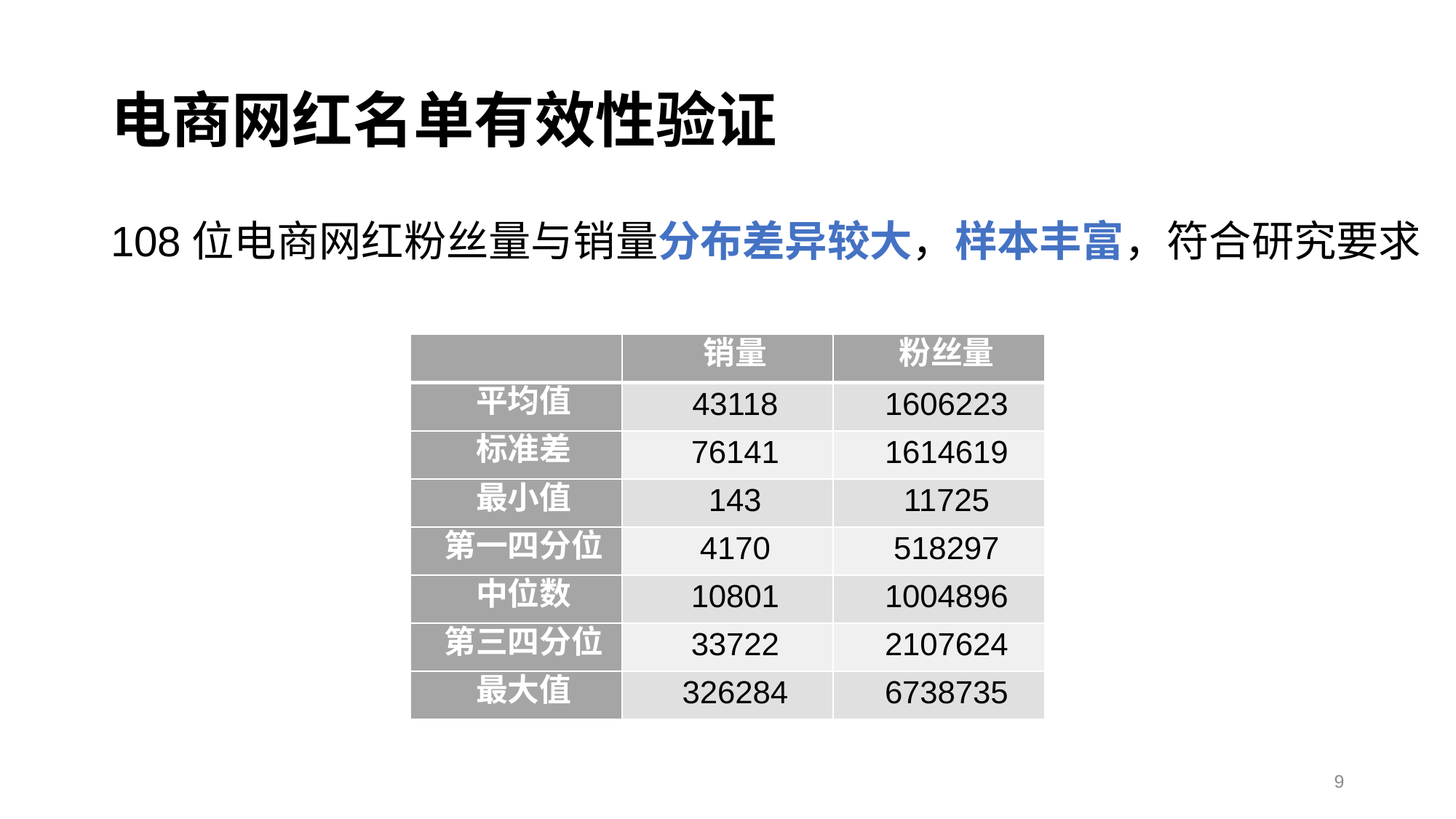

# 电商网红名单有效性验证
108位电商网红粉丝量与销量分布差异较大，样本丰富，符合研究要求
|  | 销量 | 粉丝量 |
| --- | --- | --- |
| 平均值 | 43118 | 1606223 |
| 标准差 | 76141 | 1614619 |
| 最小值 | 143 | 11725 |
| 第一四分位 | 4170 | 518297 |
| 中位数 | 10801 | 1004896 |
| 第三四分位 | 33722 | 2107624 |
| 最大值 | 326284 | 6738735 |
9